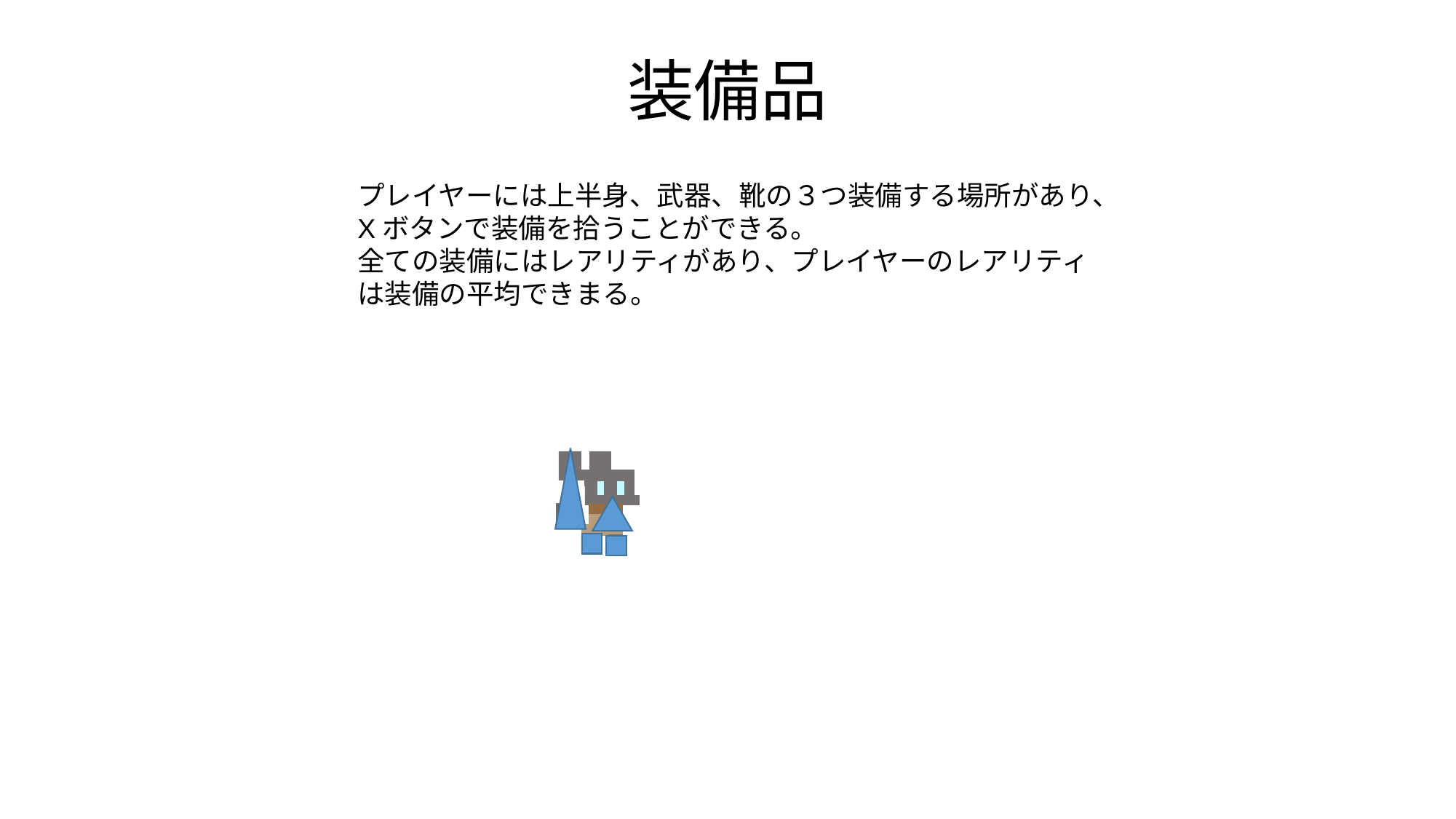

# 装備品
プレイヤーには上半身、武器、靴の３つ装備する場所があり、Xボタンで装備を拾うことができる。
全ての装備にはレアリティがあり、プレイヤーのレアリティは装備の平均できまる。